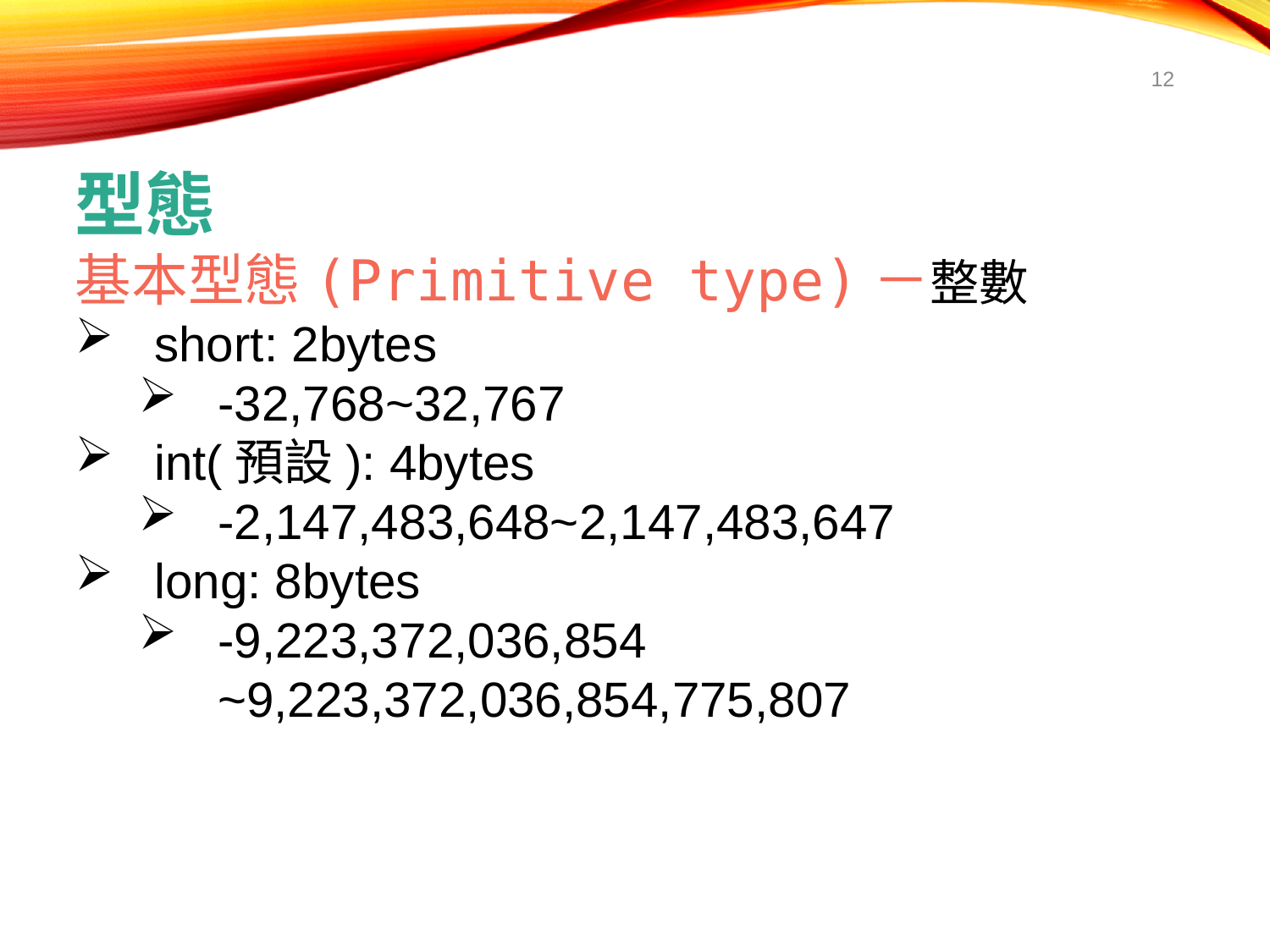

12
型態
基本型態(Primitive type)－整數
short: 2bytes
-32,768~32,767
int(預設): 4bytes
-2,147,483,648~2,147,483,647
long: 8bytes
-9,223,372,036,854 ~9,223,372,036,854,775,807